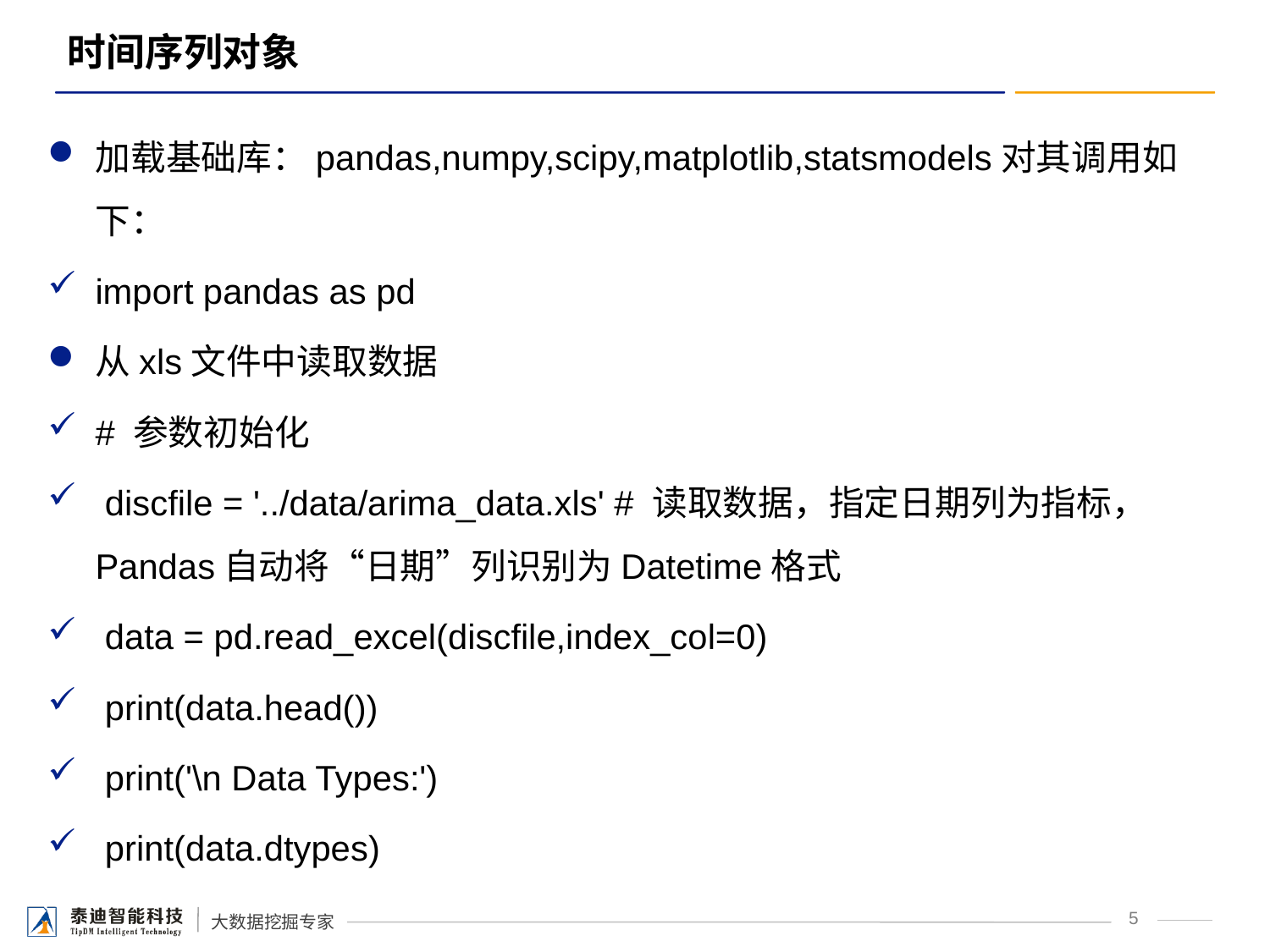

# 时间序列对象
加载基础库：pandas,numpy,scipy,matplotlib,statsmodels对其调用如下：
import pandas as pd
从xls文件中读取数据
# 参数初始化
 discfile = '../data/arima_data.xls' # 读取数据，指定日期列为指标， Pandas自动将“日期”列识别为Datetime格式
 data = pd.read_excel(discfile,index_col=0)
 print(data.head())
 print('\n Data Types:')
 print(data.dtypes)